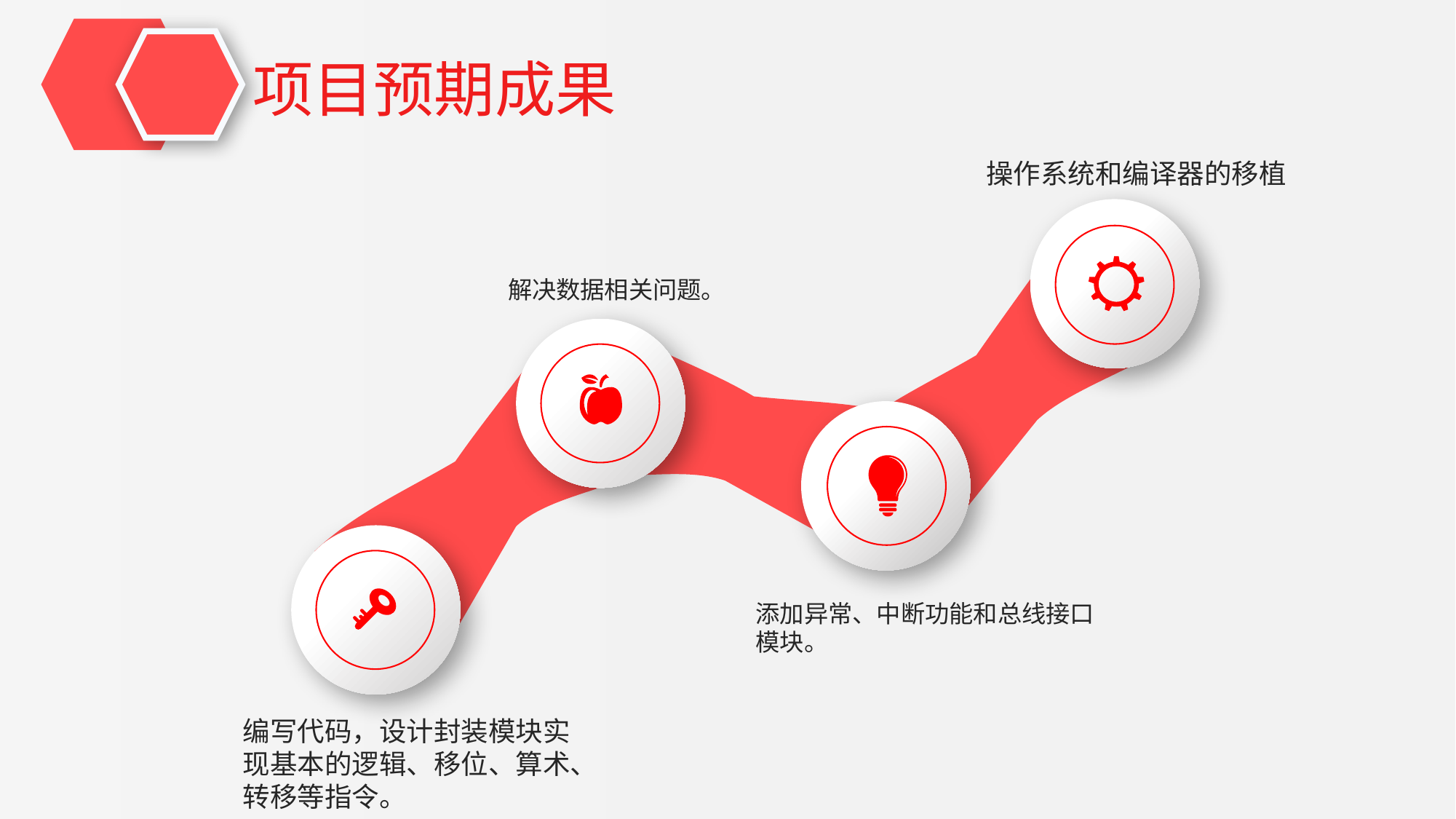

项目预期成果
操作系统和编译器的移植

解决数据相关问题。

添加异常、中断功能和总线接口模块。
编写代码，设计封装模块实现基本的逻辑、移位、算术、转移等指令。